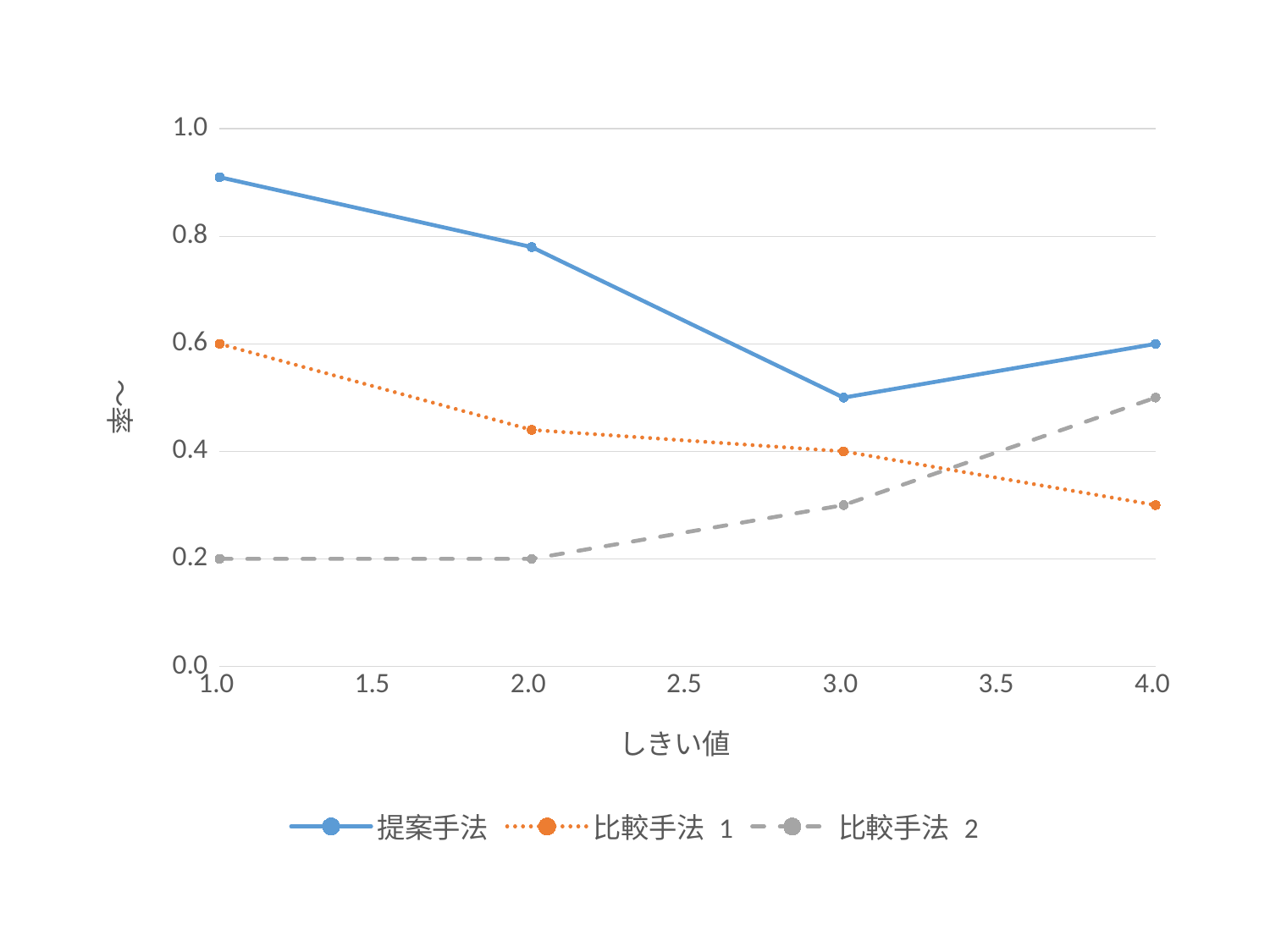

### Chart

| Category | 提案手法 | 比較手法 1 | 比較手法 2 |
|---|---|---|---|